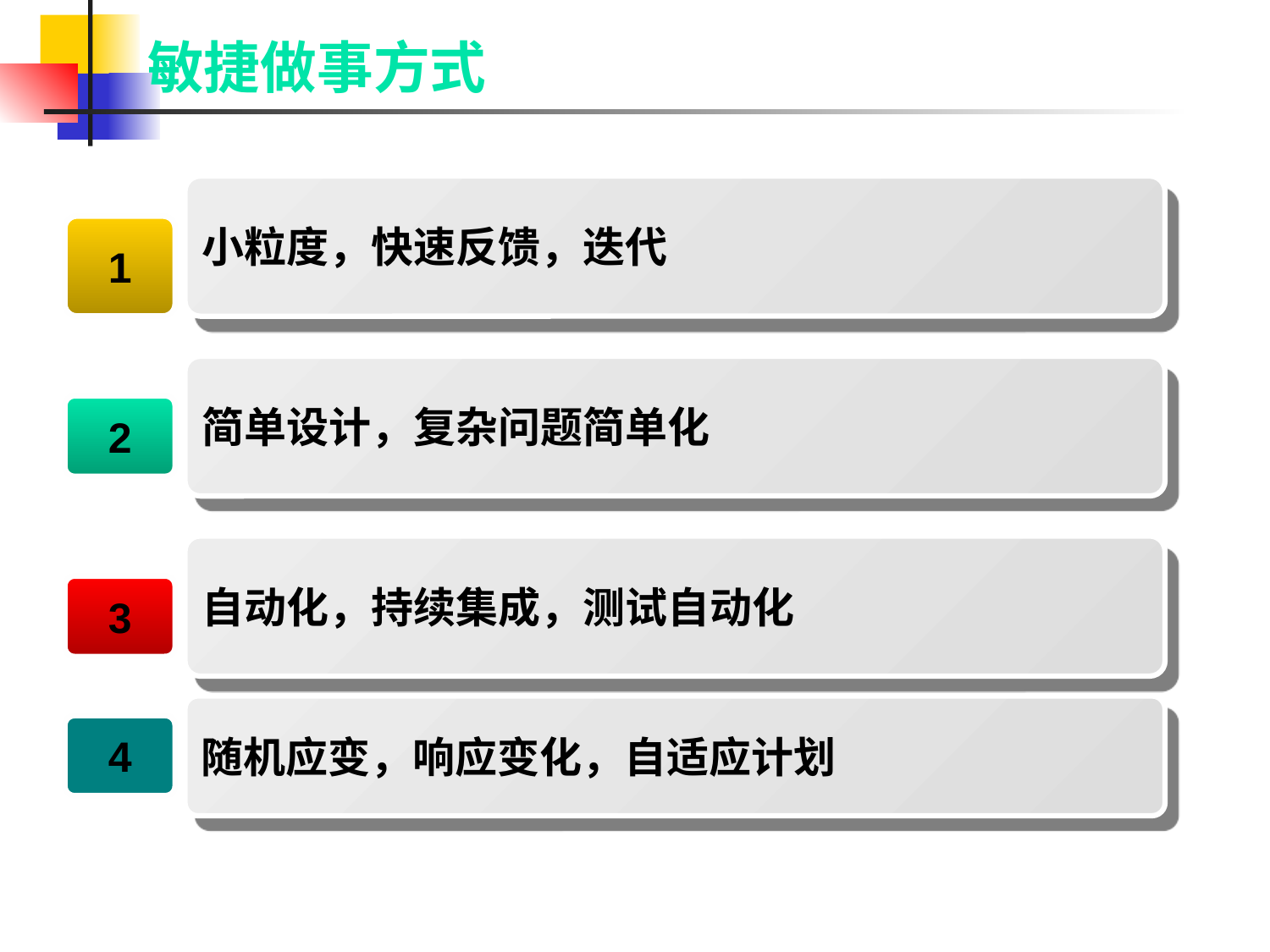

敏捷做事方式
小粒度，快速反馈，迭代
1
简单设计，复杂问题简单化
2
自动化，持续集成，测试自动化
3
随机应变，响应变化，自适应计划
4